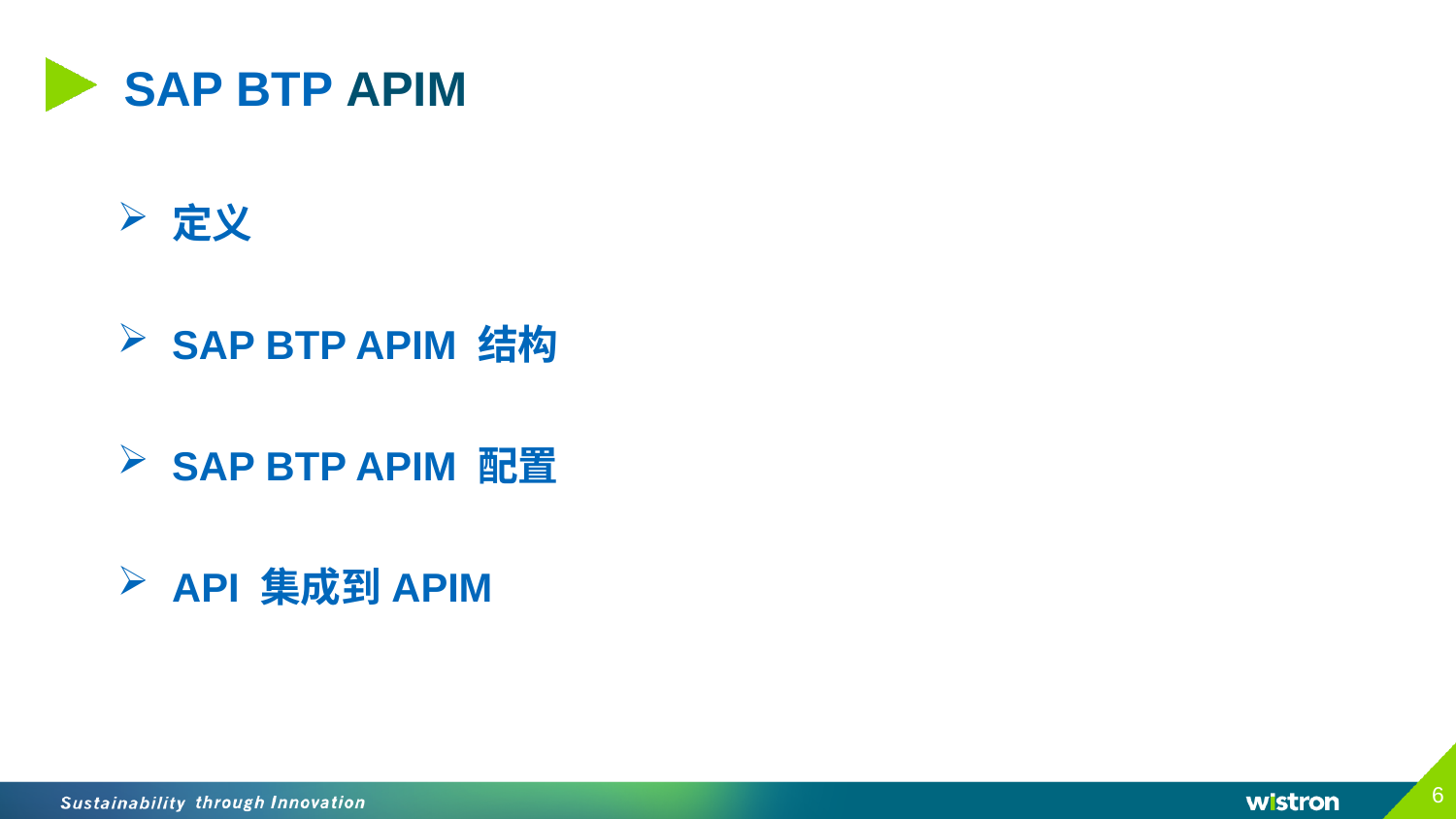

# SAP BTP APIM
定义
SAP BTP APIM 结构
SAP BTP APIM 配置
API 集成到APIM
6